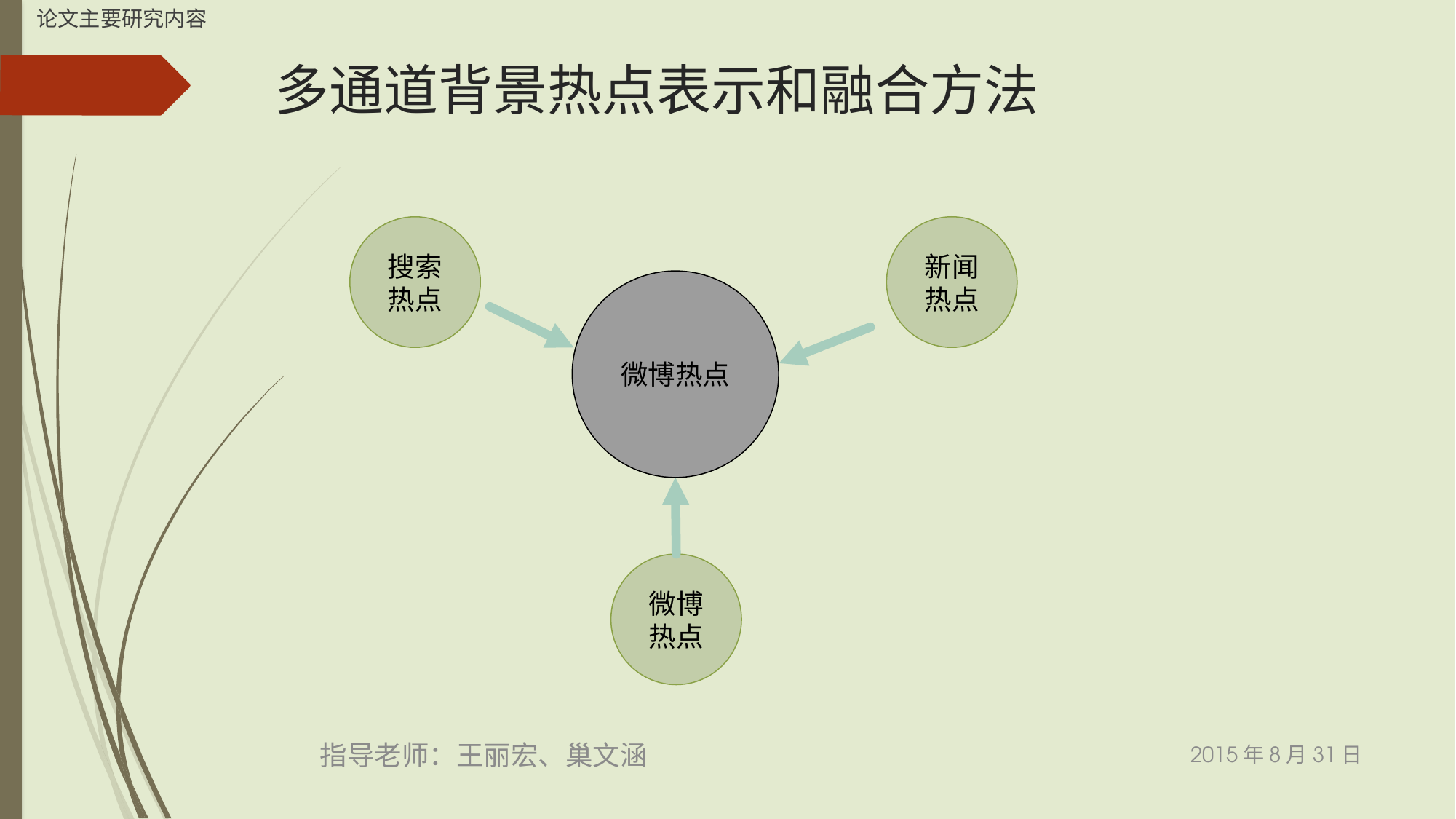

论文主要研究内容
# 多通道背景热点表示和融合方法
搜索热点
新闻热点
微博热点
微博热点
2015年8月31日
指导老师：王丽宏、巢文涵